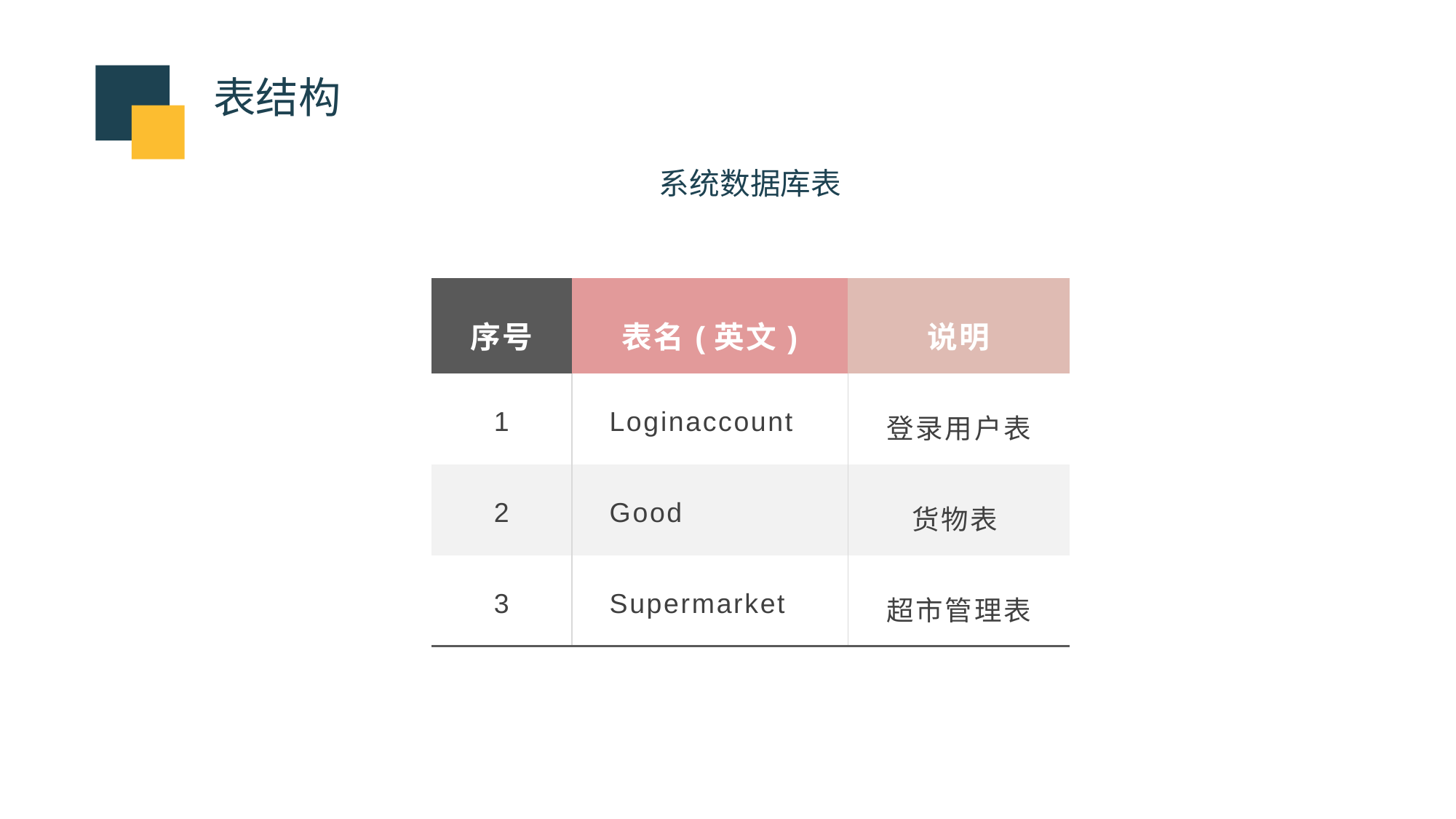

表结构
系统数据库表
| 序号 | 表名(英文) | 说明 |
| --- | --- | --- |
| 1 | Loginaccount | 登录用户表 |
| 2 | Good | 货物表 |
| 3 | Supermarket | 超市管理表 |